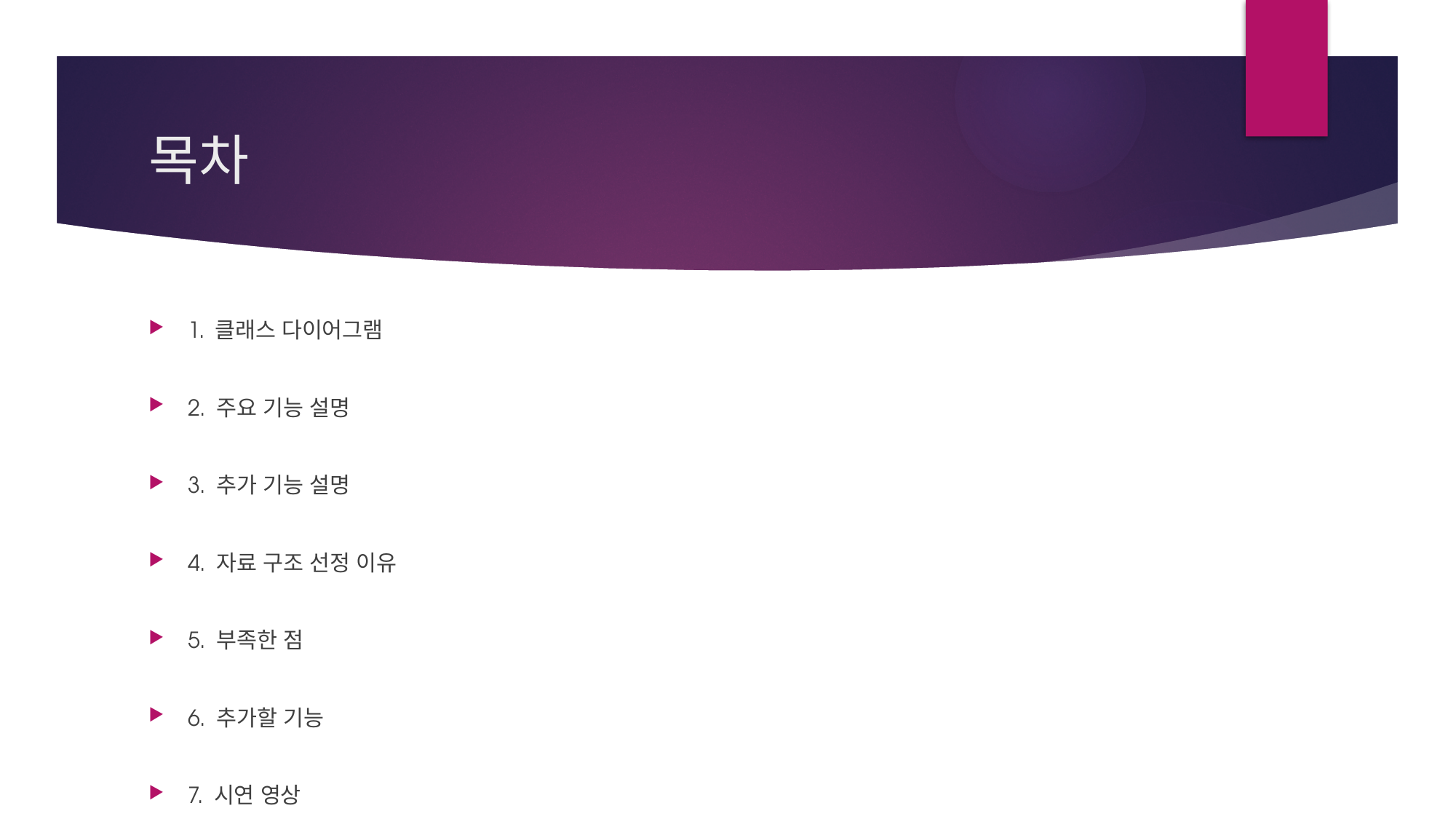

# 목차
1. 클래스 다이어그램

2. 주요 기능 설명

3. 추가 기능 설명

4. 자료 구조 선정 이유

5. 부족한 점

6. 추가할 기능

7. 시연 영상